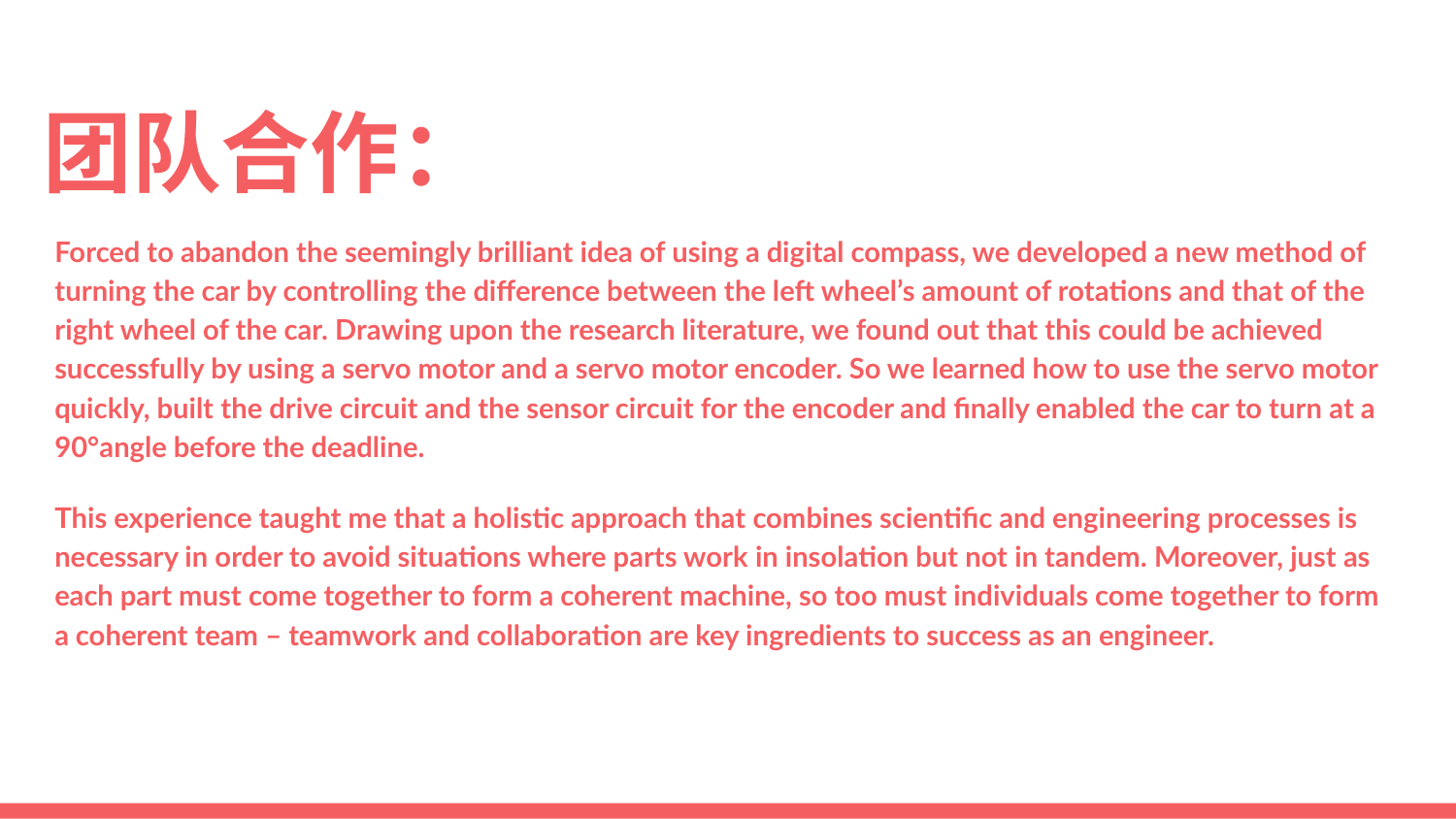

# 团队合作：
Forced to abandon the seemingly brilliant idea of using a digital compass, we developed a new method of turning the car by controlling the difference between the left wheel’s amount of rotations and that of the right wheel of the car. Drawing upon the research literature, we found out that this could be achieved successfully by using a servo motor and a servo motor encoder. So we learned how to use the servo motor quickly, built the drive circuit and the sensor circuit for the encoder and finally enabled the car to turn at a 90°angle before the deadline.
This experience taught me that a holistic approach that combines scientific and engineering processes is necessary in order to avoid situations where parts work in insolation but not in tandem. Moreover, just as each part must come together to form a coherent machine, so too must individuals come together to form a coherent team – teamwork and collaboration are key ingredients to success as an engineer.